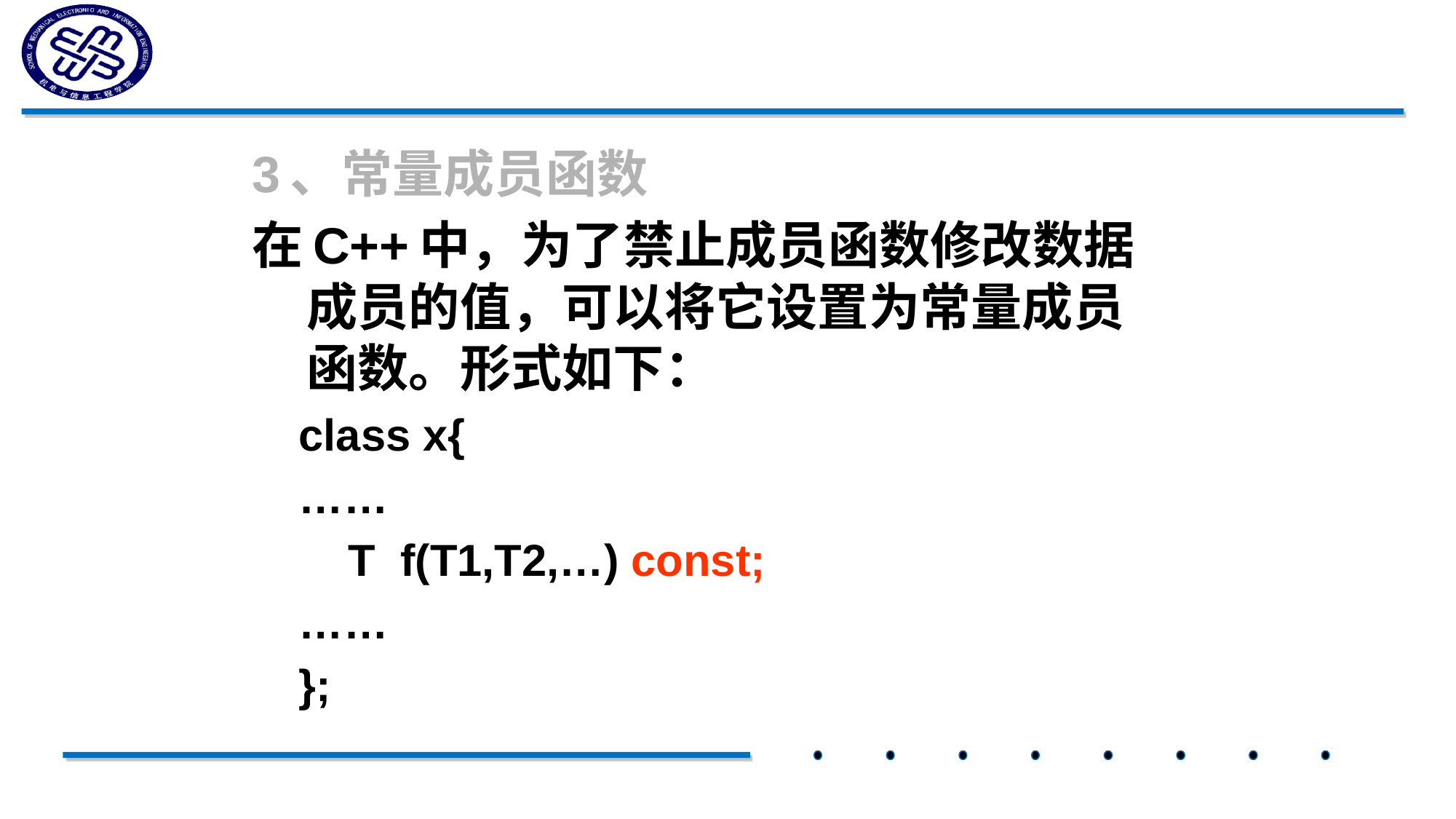

3、常量成员函数
在C++中，为了禁止成员函数修改数据成员的值，可以将它设置为常量成员函数。形式如下：
class x{
……
    T  f(T1,T2,…) const;
……
};